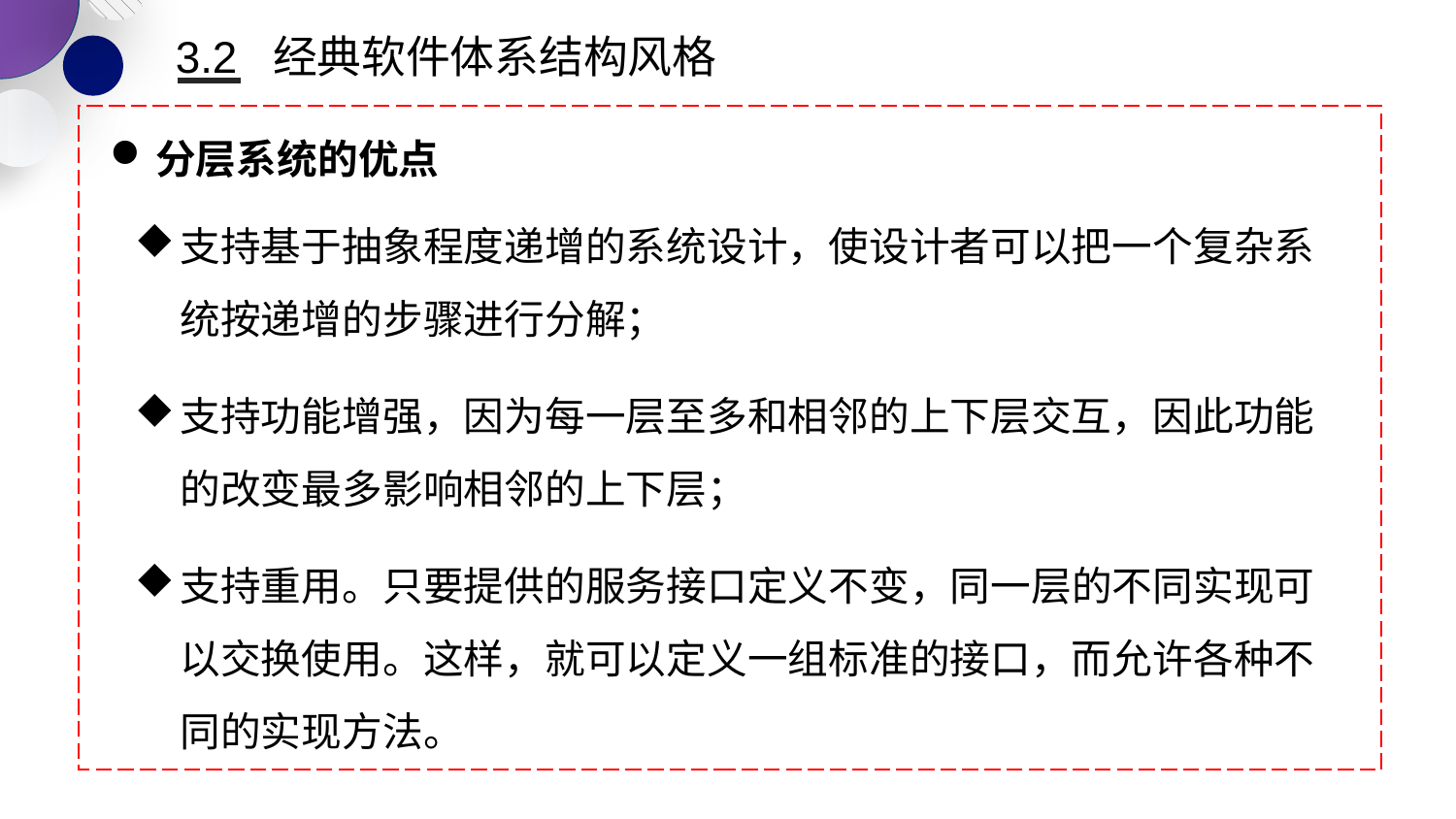

3.2  经典软件体系结构风格

分层系统的优点
支持基于抽象程度递增的系统设计，使设计者可以把一个复杂系统按递增的步骤进行分解；
支持功能增强，因为每一层至多和相邻的上下层交互，因此功能的改变最多影响相邻的上下层；
支持重用。只要提供的服务接口定义不变，同一层的不同实现可以交换使用。这样，就可以定义一组标准的接口，而允许各种不同的实现方法。